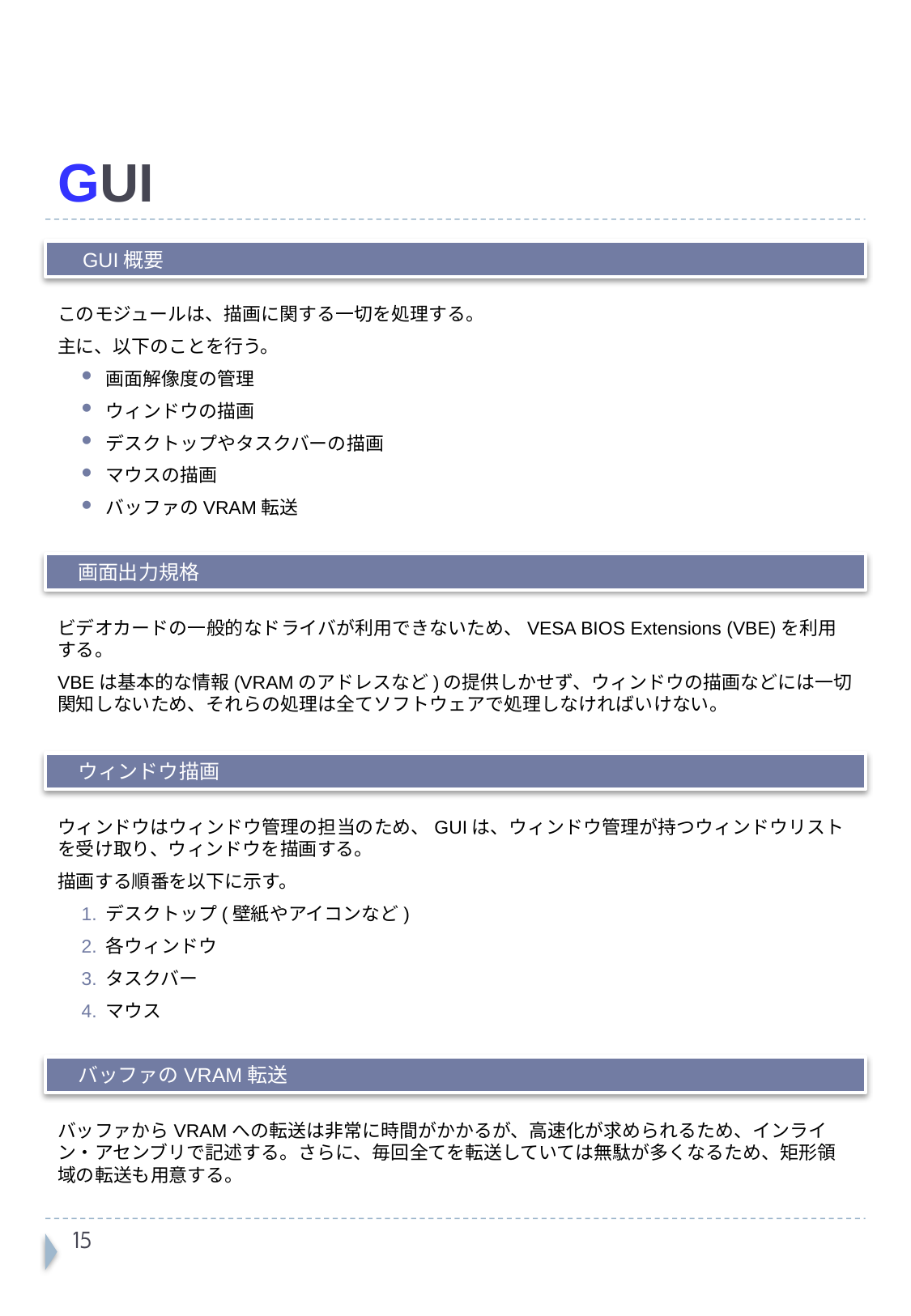

# GUI
　GUI概要
このモジュールは、描画に関する一切を処理する。
主に、以下のことを行う。
画面解像度の管理
ウィンドウの描画
デスクトップやタスクバーの描画
マウスの描画
バッファのVRAM転送
　画面出力規格
ビデオカードの一般的なドライバが利用できないため、VESA BIOS Extensions (VBE)を利用する。
VBEは基本的な情報(VRAMのアドレスなど)の提供しかせず、ウィンドウの描画などには一切関知しないため、それらの処理は全てソフトウェアで処理しなければいけない。
　ウィンドウ描画
ウィンドウはウィンドウ管理の担当のため、GUIは、ウィンドウ管理が持つウィンドウリストを受け取り、ウィンドウを描画する。
描画する順番を以下に示す。
デスクトップ(壁紙やアイコンなど)
各ウィンドウ
タスクバー
マウス
　バッファのVRAM転送
バッファからVRAMへの転送は非常に時間がかかるが、高速化が求められるため、インライン・アセンブリで記述する。さらに、毎回全てを転送していては無駄が多くなるため、矩形領域の転送も用意する。
15